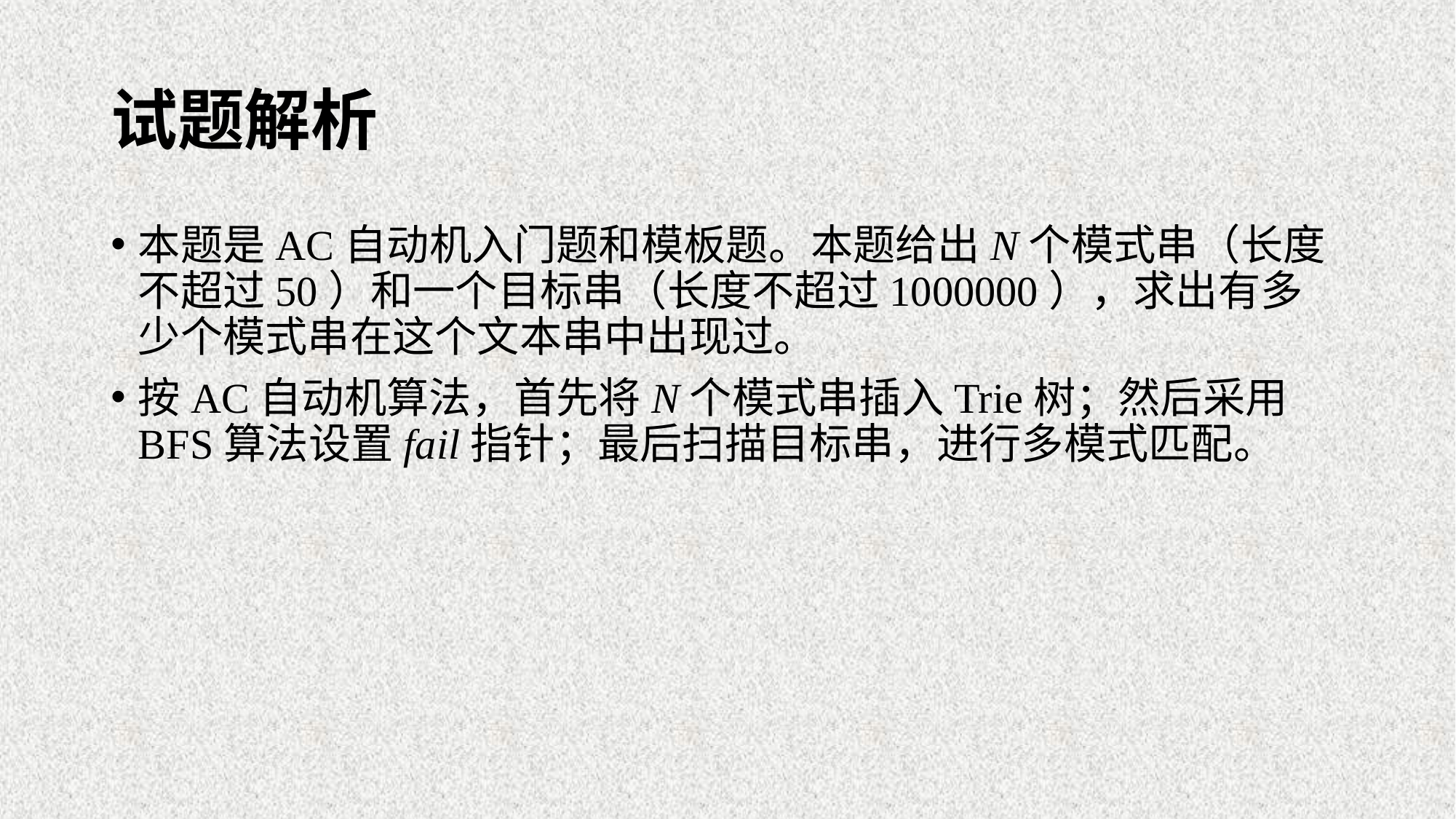

# 试题解析
本题是AC自动机入门题和模板题。本题给出N个模式串（长度不超过50）和一个目标串（长度不超过1000000），求出有多少个模式串在这个文本串中出现过。
按AC自动机算法，首先将N个模式串插入Trie树；然后采用BFS算法设置fail指针；最后扫描目标串，进行多模式匹配。